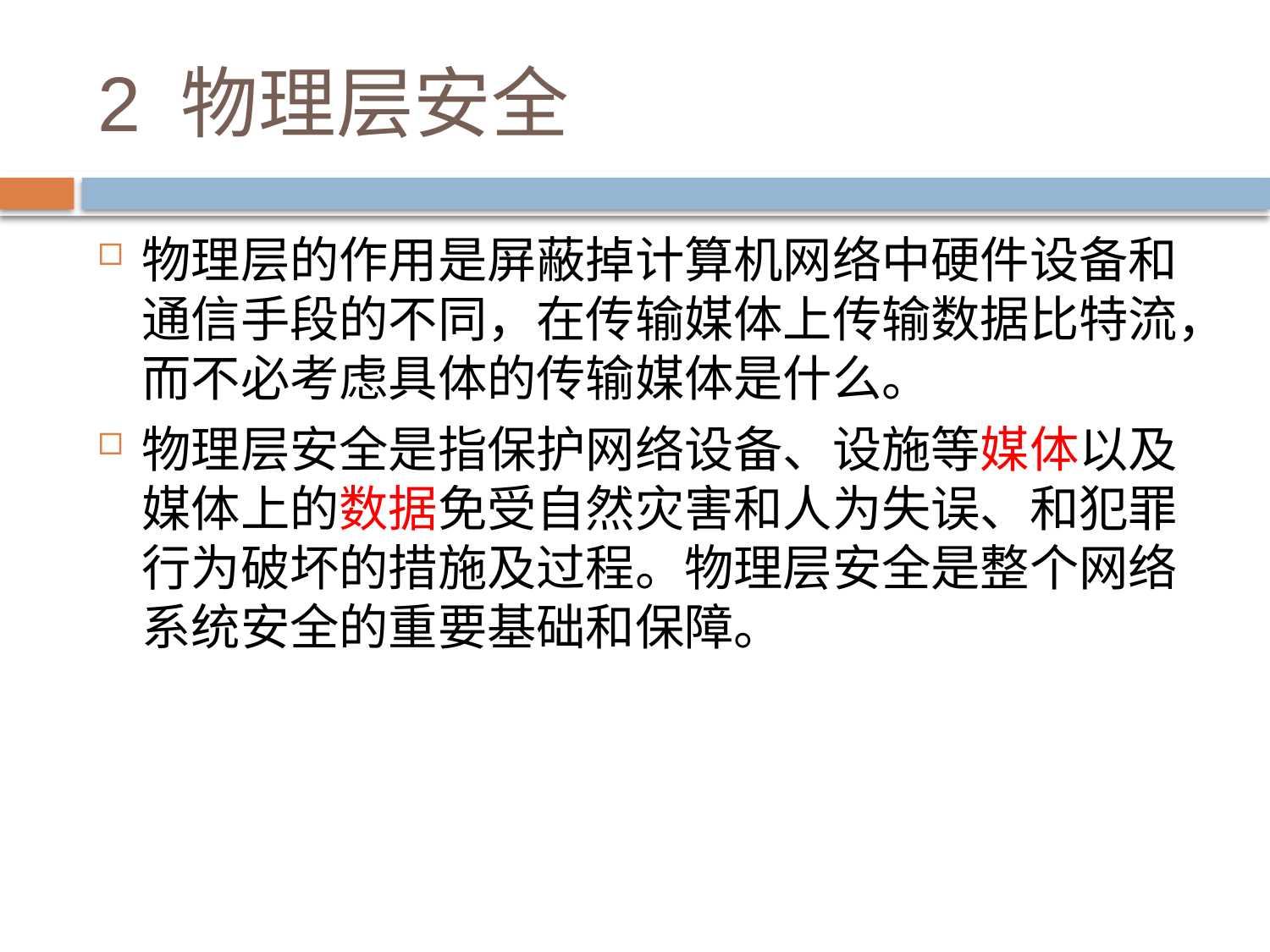

# 2 物理层安全
物理层的作用是屏蔽掉计算机网络中硬件设备和通信手段的不同，在传输媒体上传输数据比特流，而不必考虑具体的传输媒体是什么。
物理层安全是指保护网络设备、设施等媒体以及媒体上的数据免受自然灾害和人为失误、和犯罪行为破坏的措施及过程。物理层安全是整个网络系统安全的重要基础和保障。